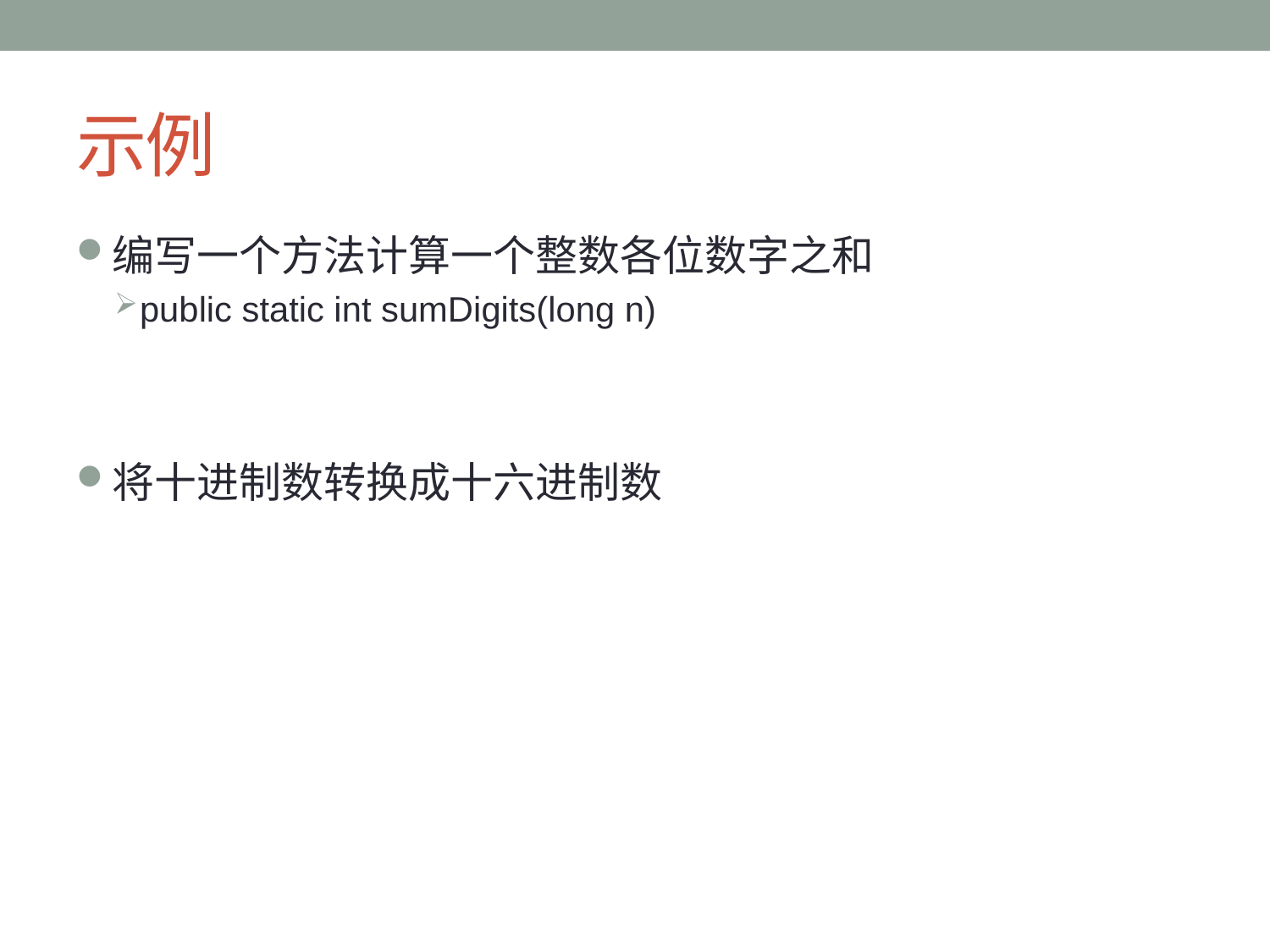

# 示例
编写一个方法计算一个整数各位数字之和
public static int sumDigits(long n)

将十进制数转换成十六进制数